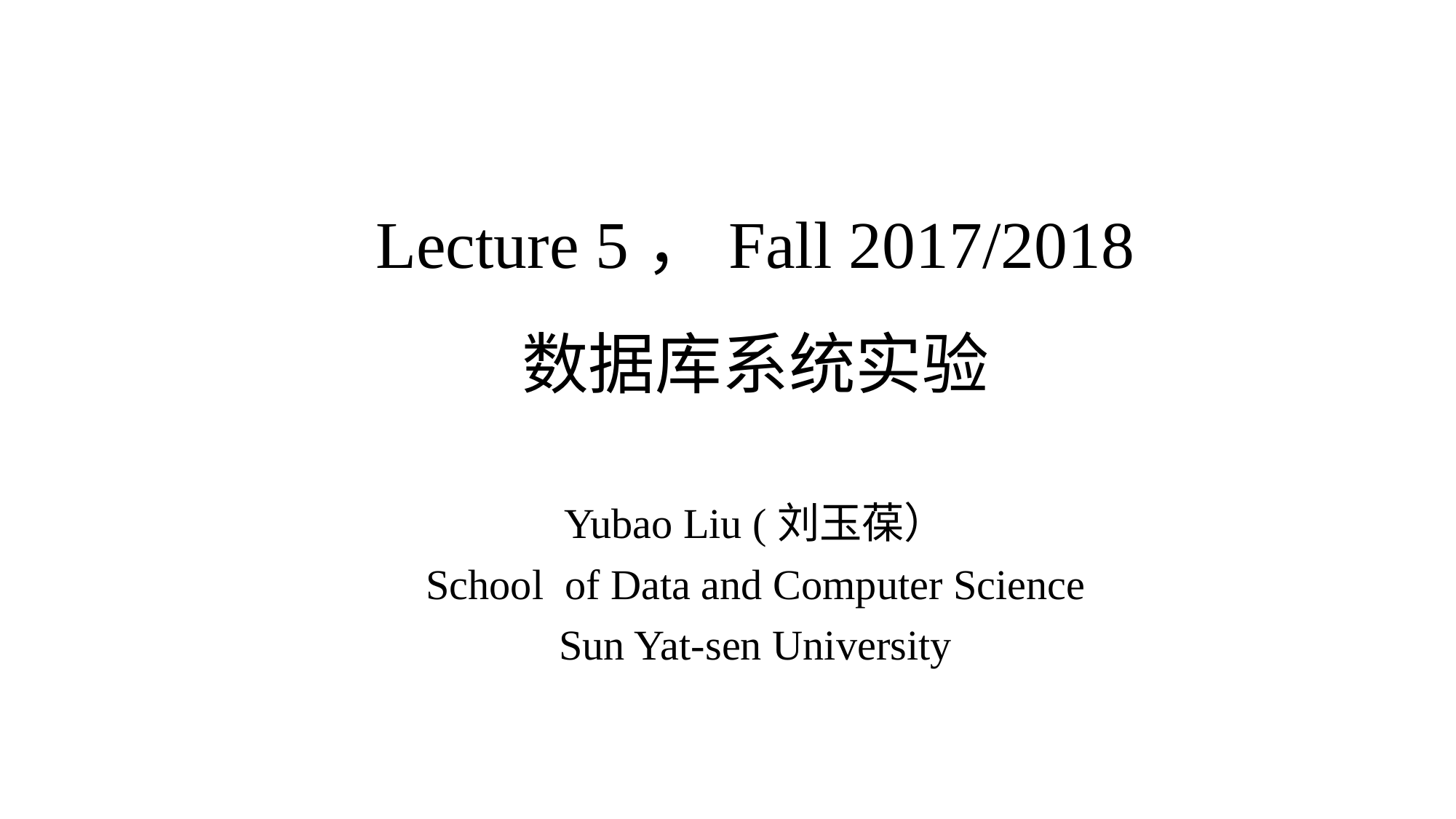

# Lecture 5，Fall 2017/2018 数据库系统实验

Yubao Liu (刘玉葆）
School  of Data and Computer Science
Sun Yat-sen University